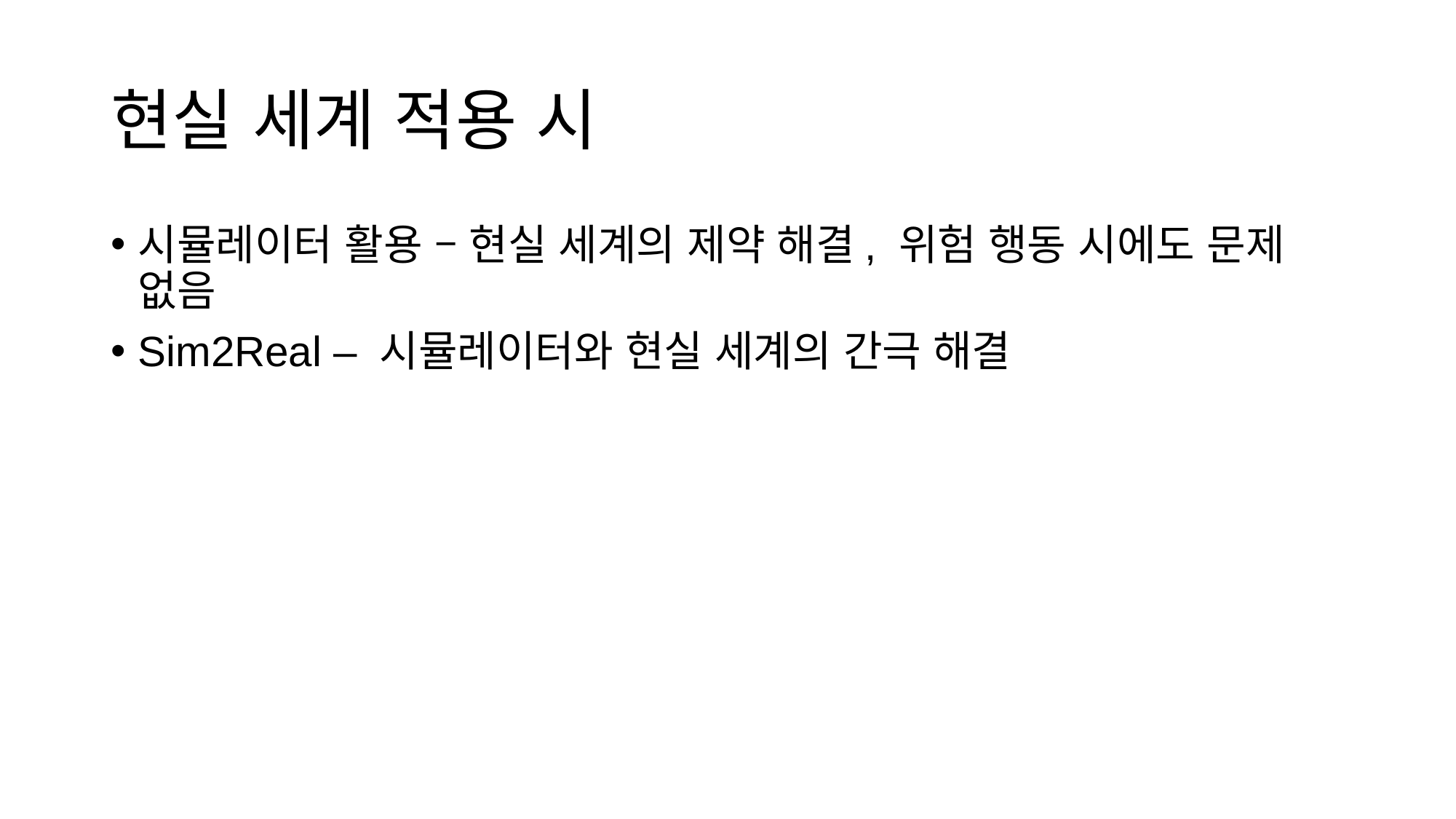

# 현실 세계 적용 시
시뮬레이터 활용 – 현실 세계의 제약 해결, 위험 행동 시에도 문제 없음
Sim2Real – 시뮬레이터와 현실 세계의 간극 해결